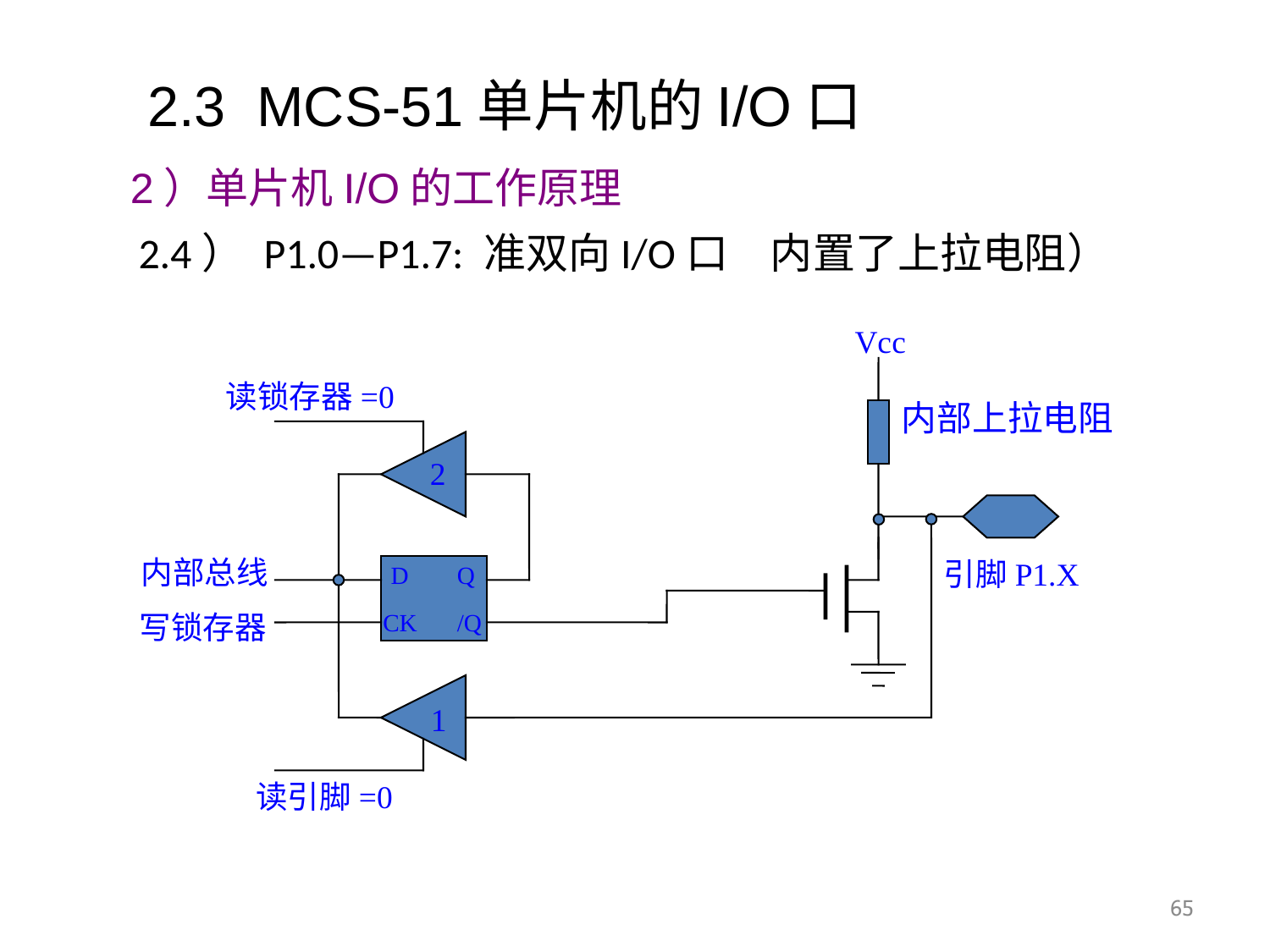

# 2.3  MCS-51单片机的I/O口
2）单片机I/O的工作原理
 2.4） P1.0—P1.7: 准双向I/O口（内置了上拉电阻）
Vcc

读锁存器=0
内部上拉电阻

2

内部总线
引脚P1.X
D
Q

写锁存器
CK
/Q

1

读引脚=0

65